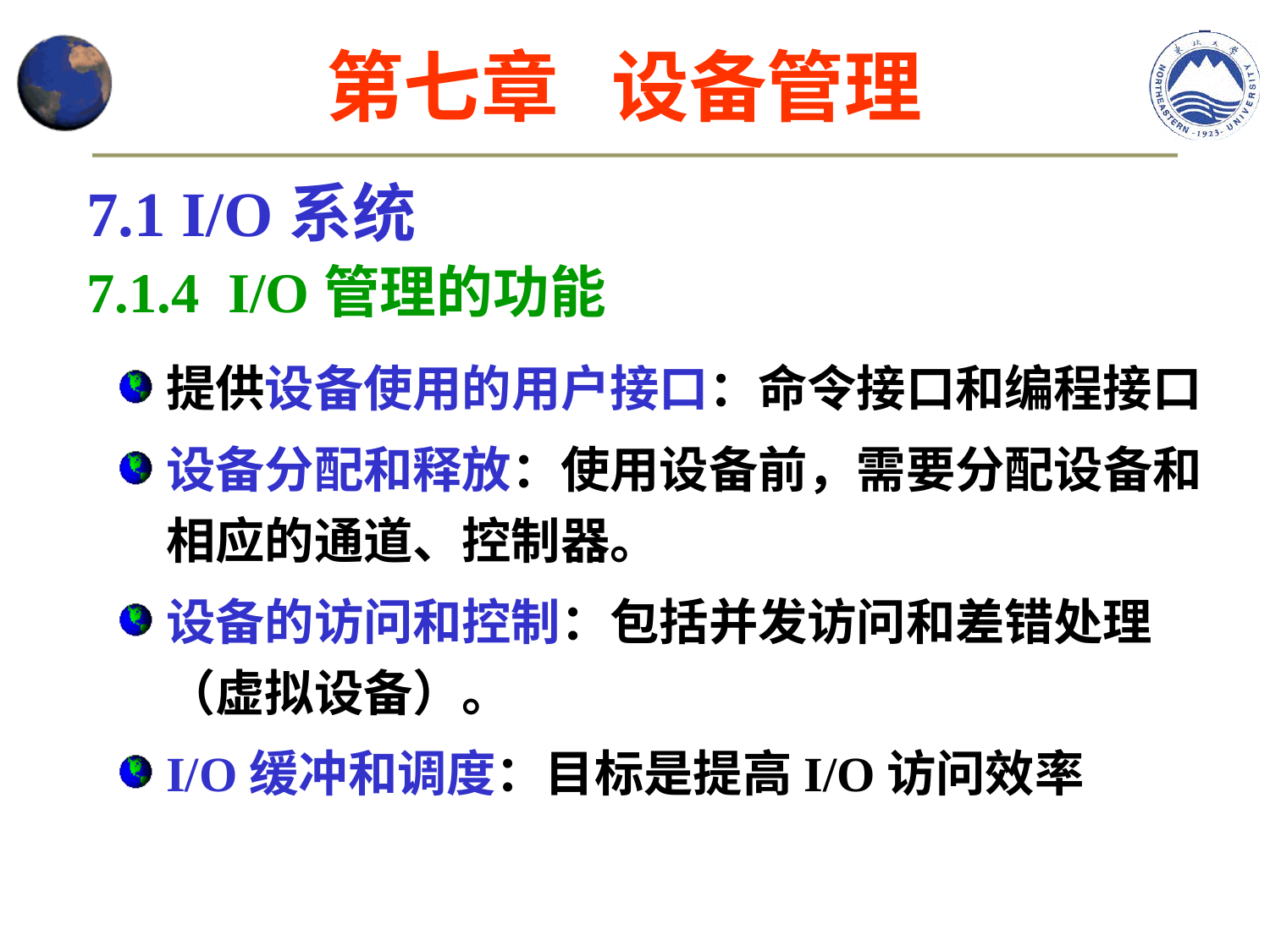

第七章   设备管理
7.1 I/O系统
7.1.4  I/O管理的功能
提供设备使用的用户接口：命令接口和编程接口
设备分配和释放：使用设备前，需要分配设备和相应的通道、控制器。
设备的访问和控制：包括并发访问和差错处理（虚拟设备）。
I/O缓冲和调度：目标是提高I/O访问效率